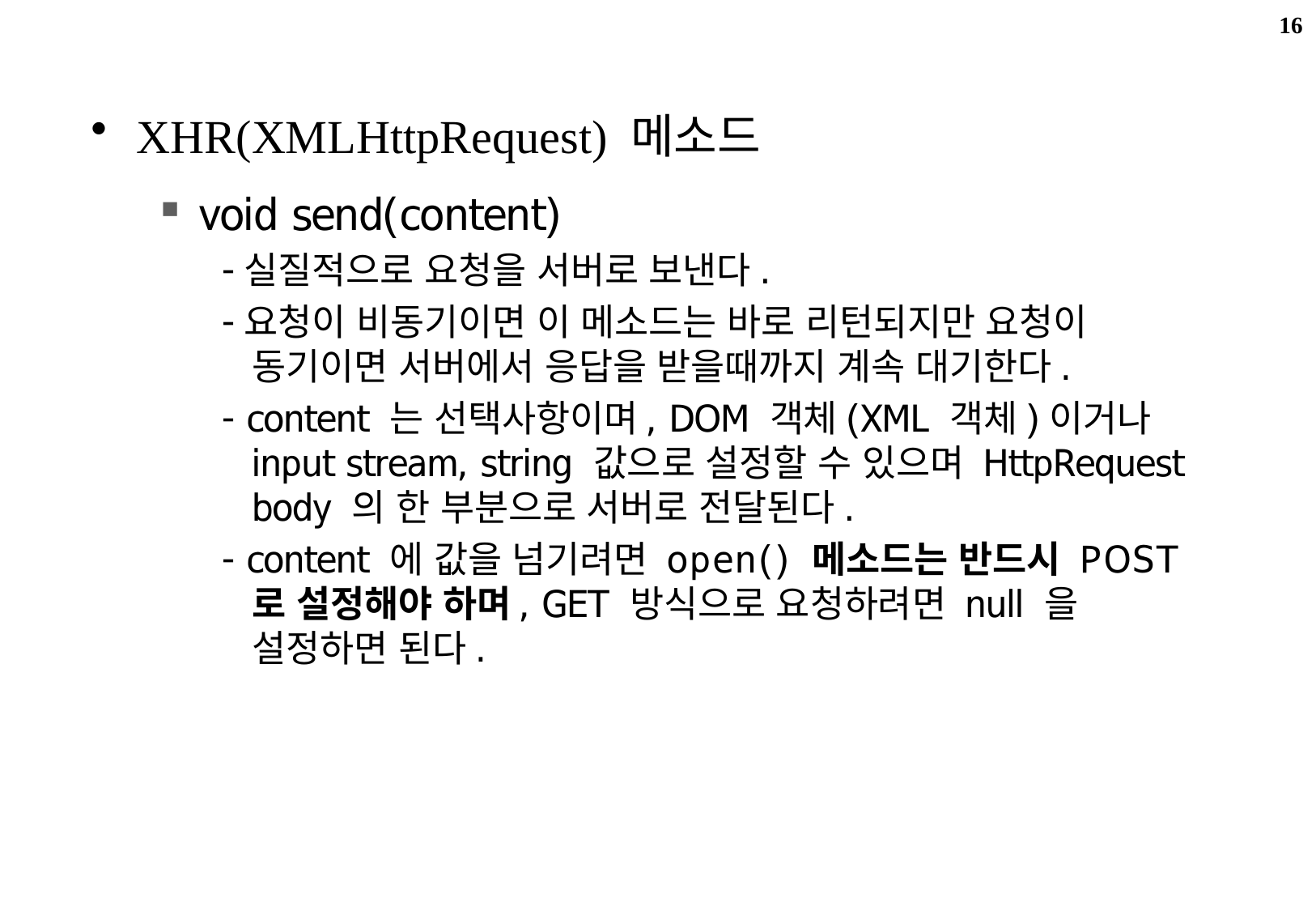

16
XMLHttpRequest 객체
XHR(XMLHttpRequest) 메소드
void send(content)
-실질적으로 요청을 서버로 보낸다.
-요청이 비동기이면 이 메소드는 바로 리턴되지만 요청이 동기이면 서버에서 응답을 받을때까지 계속 대기한다.
- content 는 선택사항이며, DOM 객체(XML 객체)이거나 input stream, string 값으로 설정할 수 있으며 HttpRequest body 의 한 부분으로 서버로 전달된다.
- content 에 값을 넘기려면 open() 메소드는 반드시 POST 로 설정해야 하며, GET 방식으로 요청하려면 null 을 설정하면 된다.